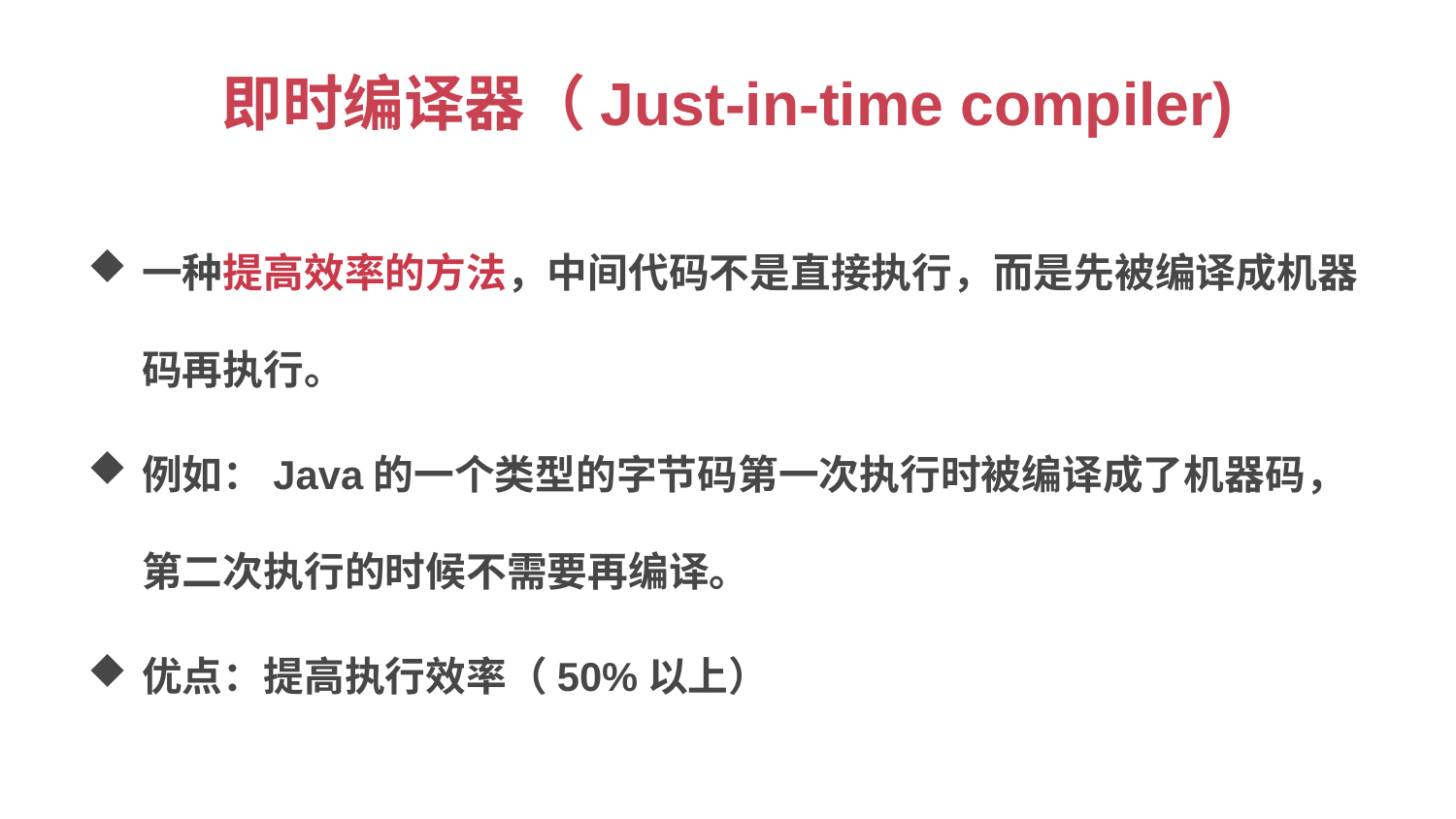

# 即时编译器（Just-in-time compiler)
一种提高效率的方法，中间代码不是直接执行，而是先被编译成机器码再执行。
例如：Java的一个类型的字节码第一次执行时被编译成了机器码，第二次执行的时候不需要再编译。
优点：提高执行效率（50%以上）